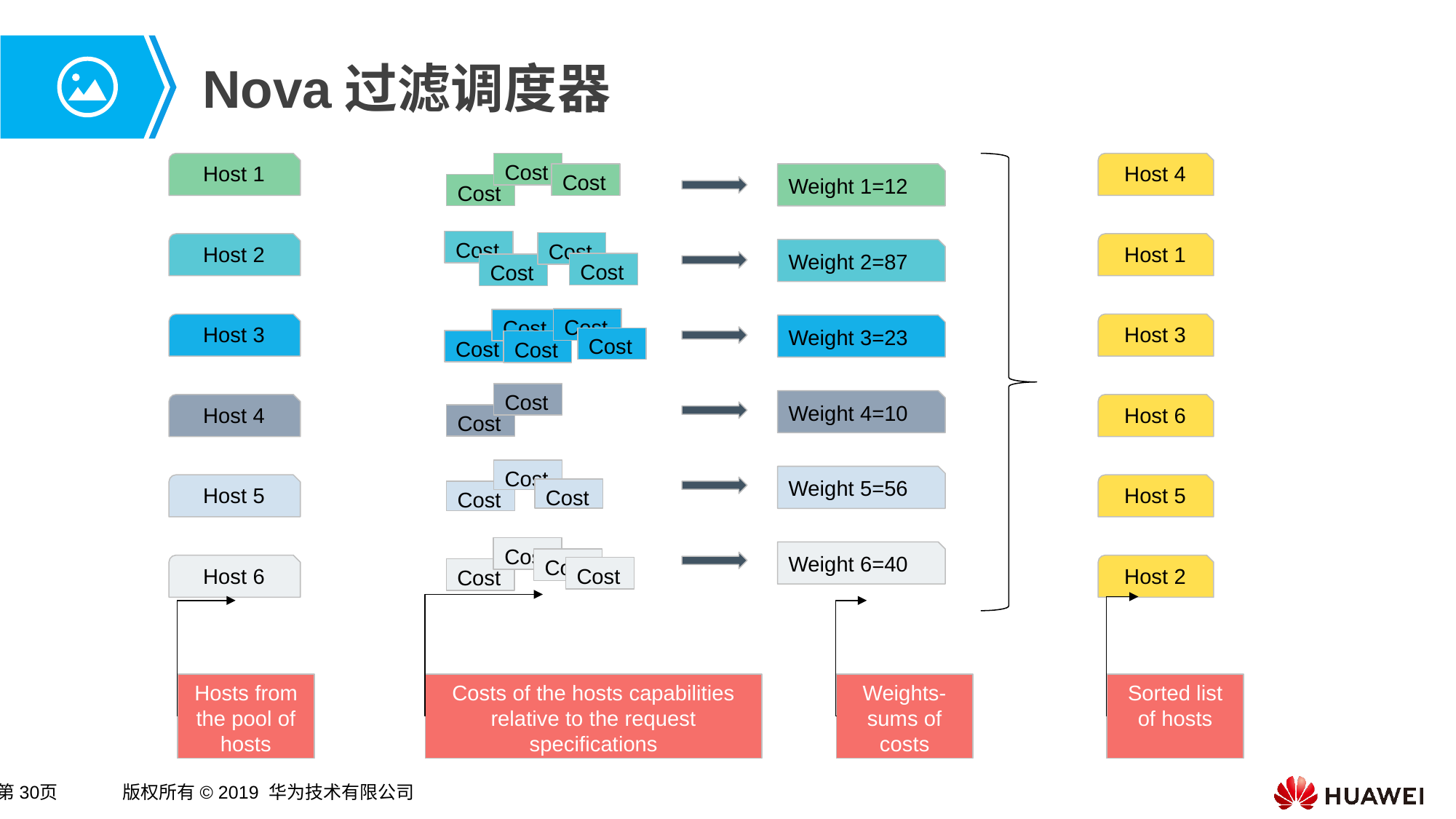

# Nova过滤调度器

Host 1
Cost
Cost
Cost
Host 4
Weight 1=12

Cost
Cost
Cost
Cost
Host 2
Host 1
Weight 2=87

Cost
Cost
Cost
Cost
Cost
Host 3
Host 3
Weight 3=23

Cost
Cost
Weight 4=10
Host 4

Host 6

Cost
Cost
Cost
Weight 5=56
Host 5
Host 5

Cost
Cost
Cost
Cost
Weight 6=40

Host 6
Host 2
Costs of the hosts capabilities relative to the request specifications
Sorted list of hosts
Hosts from the pool of hosts
Weights-sums of costs